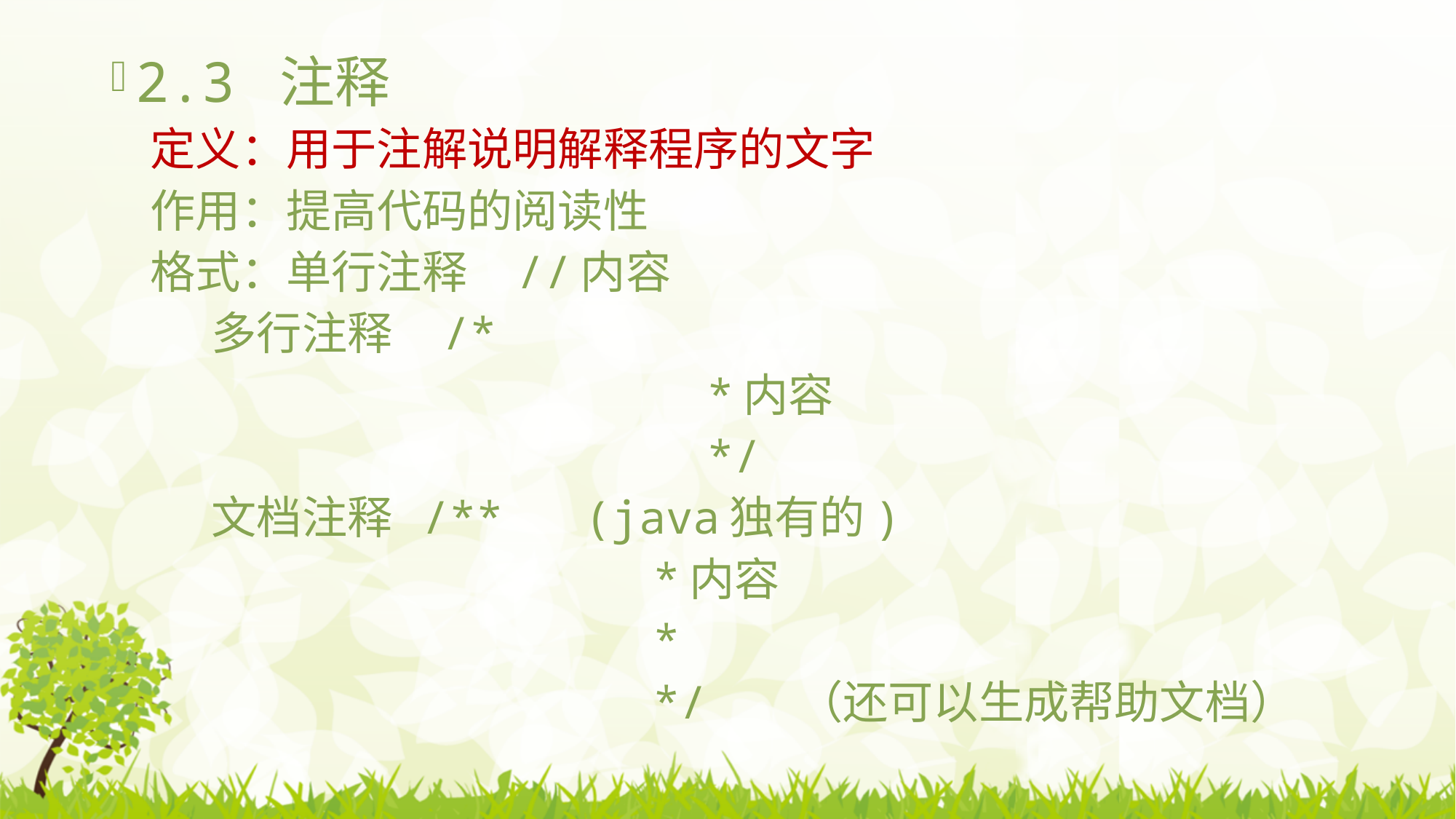

2.3 注释
   定义：用于注解说明解释程序的文字
   作用：提高代码的阅读性
   格式：单行注释    //内容
         多行注释    /*
                      *内容
                      */
         文档注释  /**   (java独有的)
                    *内容
                    *
                    */   （还可以生成帮助文档）